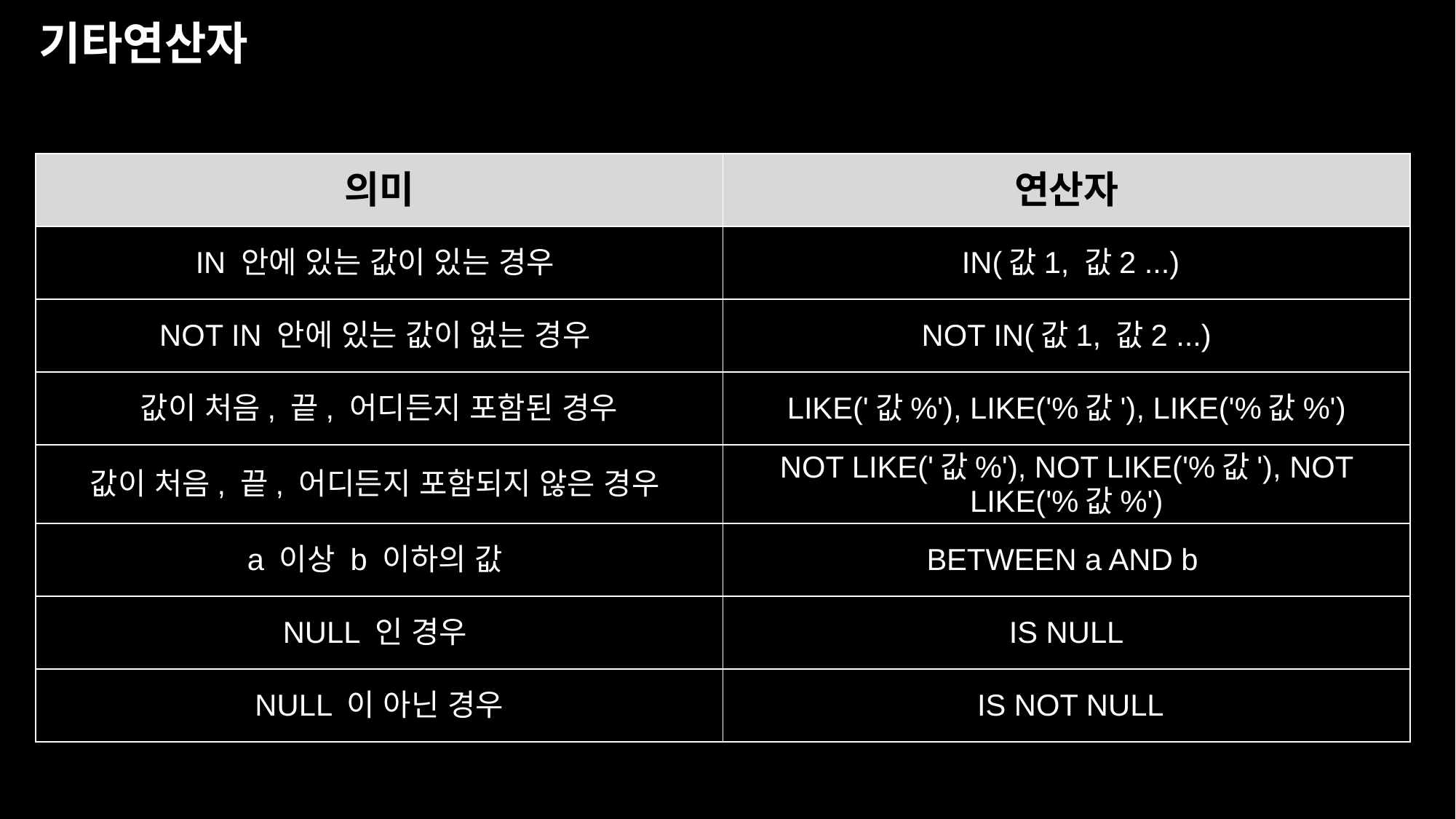

# 기타연산자
| 의미 | 연산자 |
| --- | --- |
| IN 안에 있는 값이 있는 경우 | IN(값1, 값2 ...) |
| NOT IN 안에 있는 값이 없는 경우 | NOT IN(값1, 값2 ...) |
| 값이 처음, 끝, 어디든지 포함된 경우 | LIKE('값%'), LIKE('%값'), LIKE('%값%') |
| 값이 처음, 끝, 어디든지 포함되지 않은 경우 | NOT LIKE('값%'), NOT LIKE('%값'), NOT LIKE('%값%') |
| a 이상 b 이하의 값 | BETWEEN a AND b |
| NULL 인 경우 | IS NULL |
| NULL 이 아닌 경우 | IS NOT NULL |
45